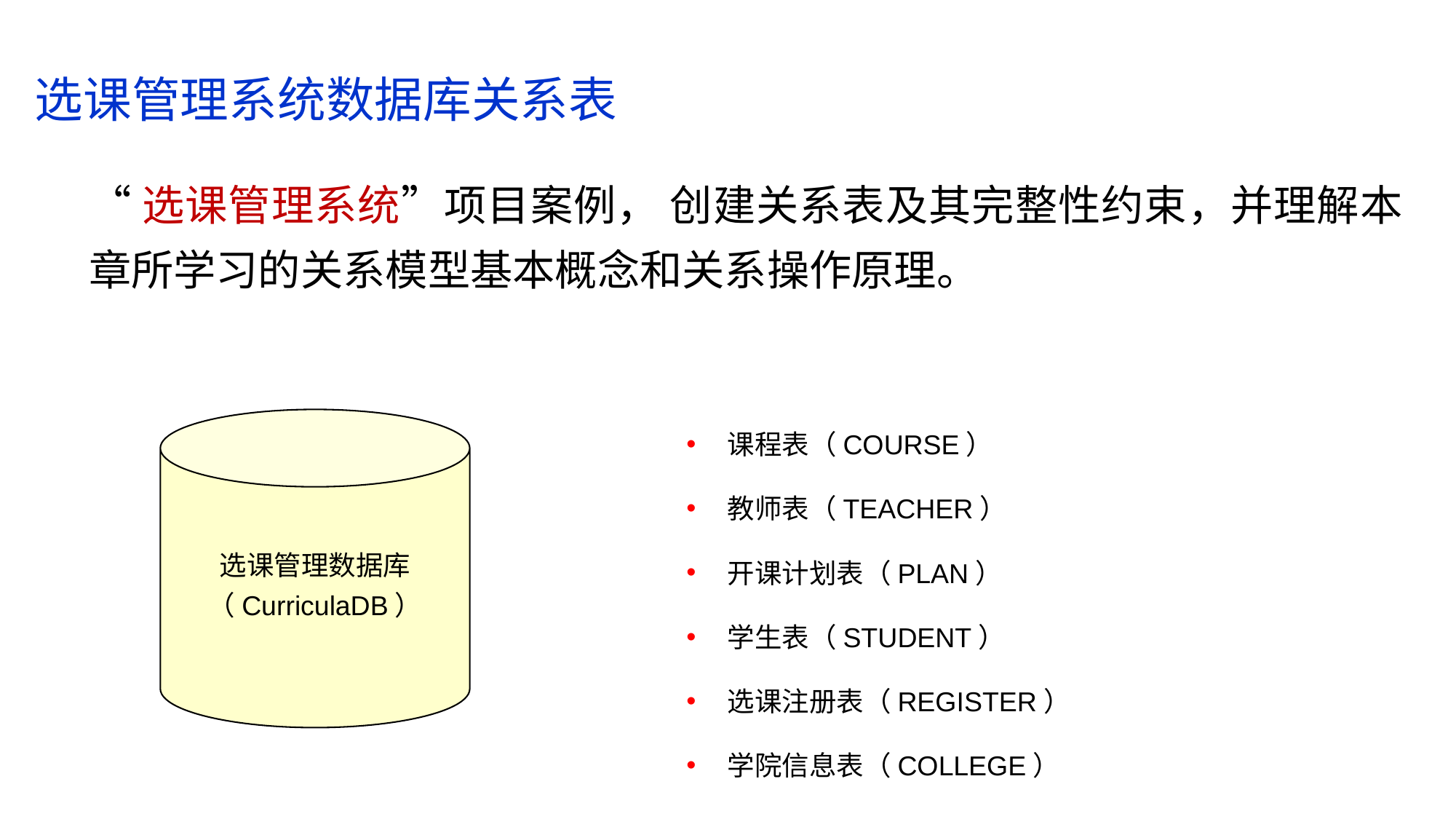

选课管理系统数据库关系表
“选课管理系统”项目案例， 创建关系表及其完整性约束，并理解本章所学习的关系模型基本概念和关系操作原理。
课程表（COURSE）
教师表（TEACHER）
开课计划表（PLAN）
学生表（STUDENT）
选课注册表（REGISTER）
学院信息表（COLLEGE）
选课管理数据库
（CurriculaDB）